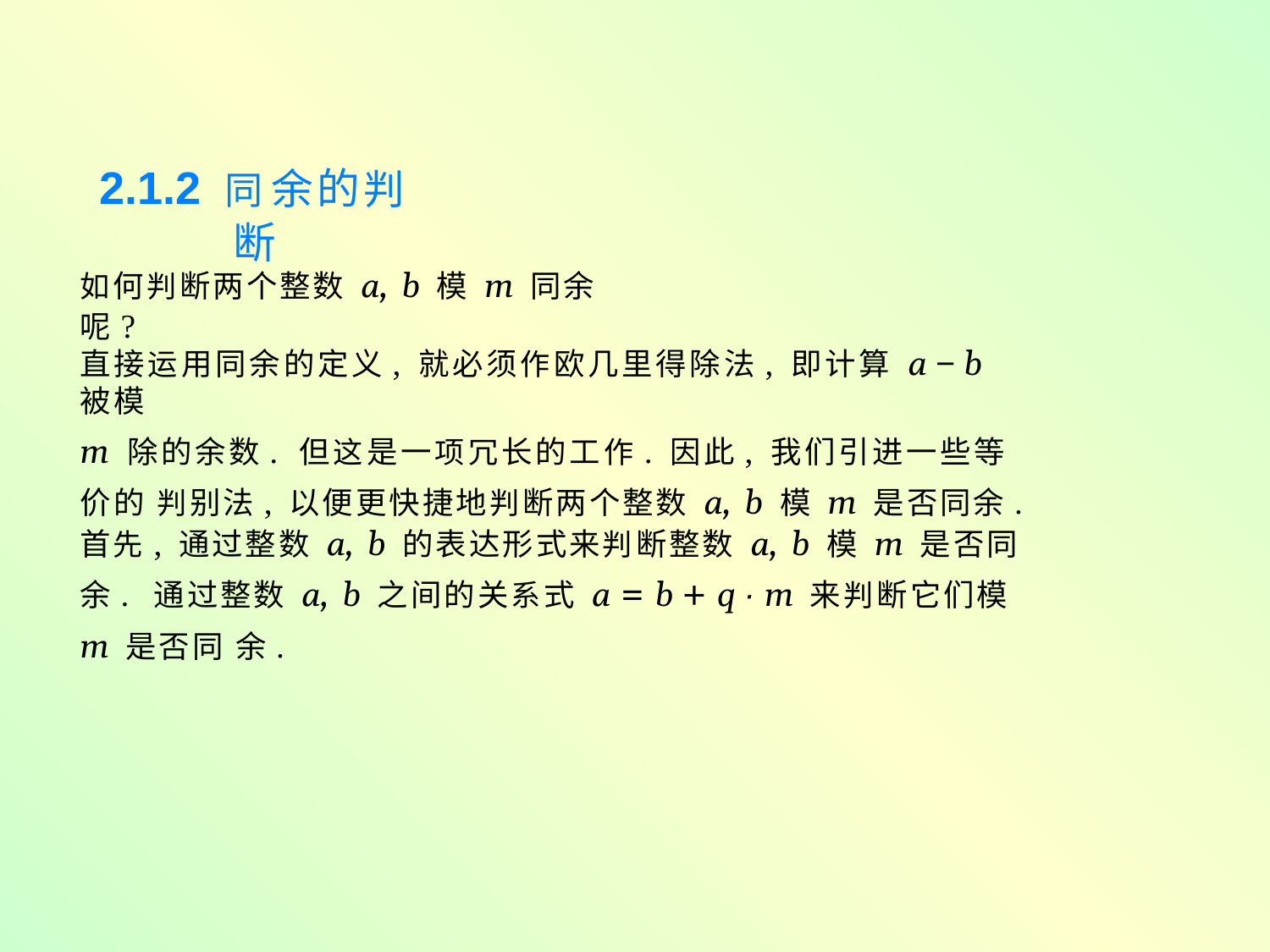

# 2.1.2 同余的判断
如何判断两个整数 a, b 模 m 同余呢?
直接运用同余的定义, 就必须作欧几里得除法, 即计算 a − b 被模
m 除的余数. 但这是一项冗长的工作. 因此, 我们引进一些等价的 判别法, 以便更快捷地判断两个整数 a, b 模 m 是否同余.
首先, 通过整数 a, b 的表达形式来判断整数 a, b 模 m 是否同余.  通过整数 a, b 之间的关系式 a = b + q · m 来判断它们模 m 是否同 余.